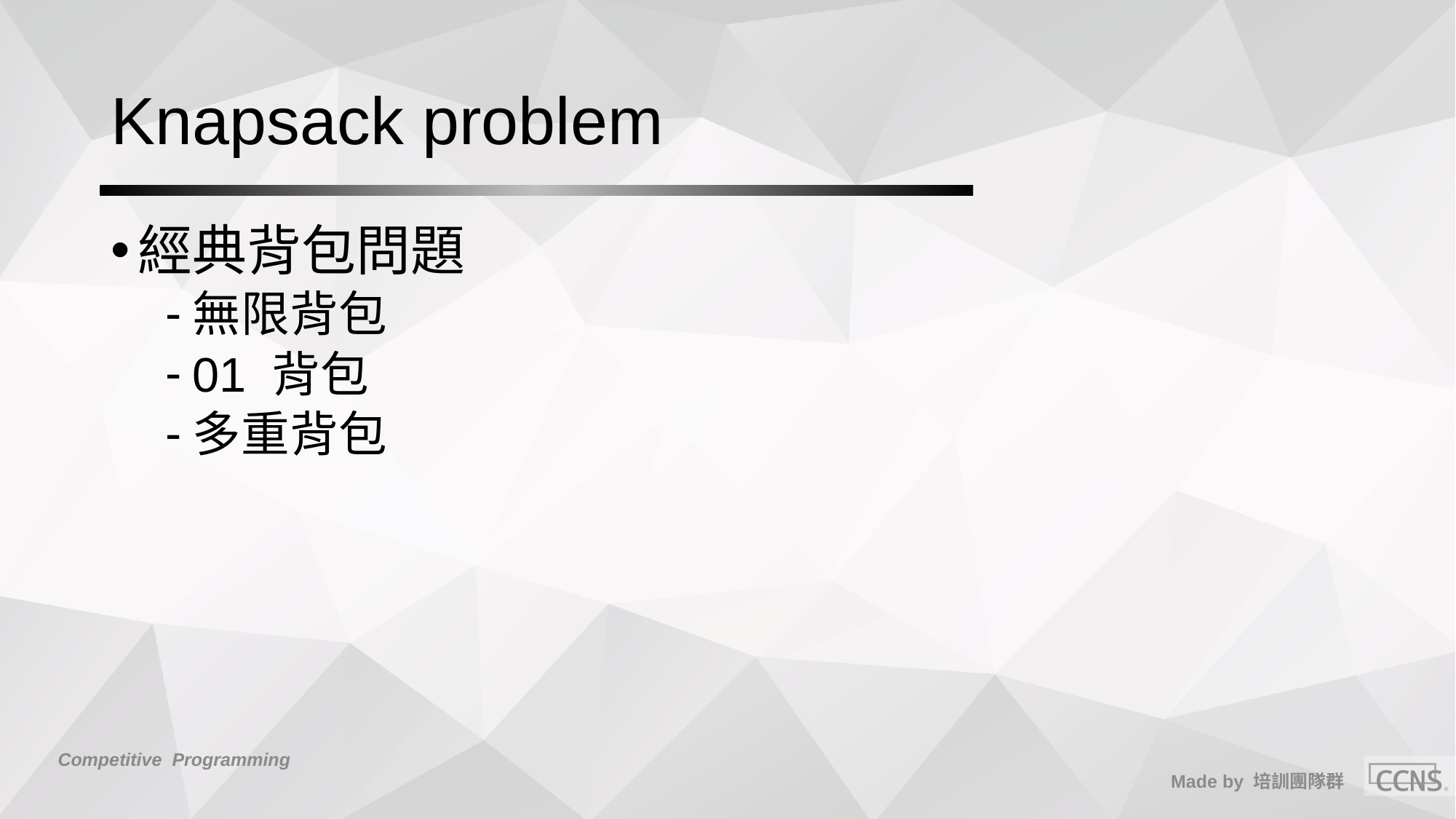

# Knapsack problem
經典背包問題
無限背包
01 背包
多重背包